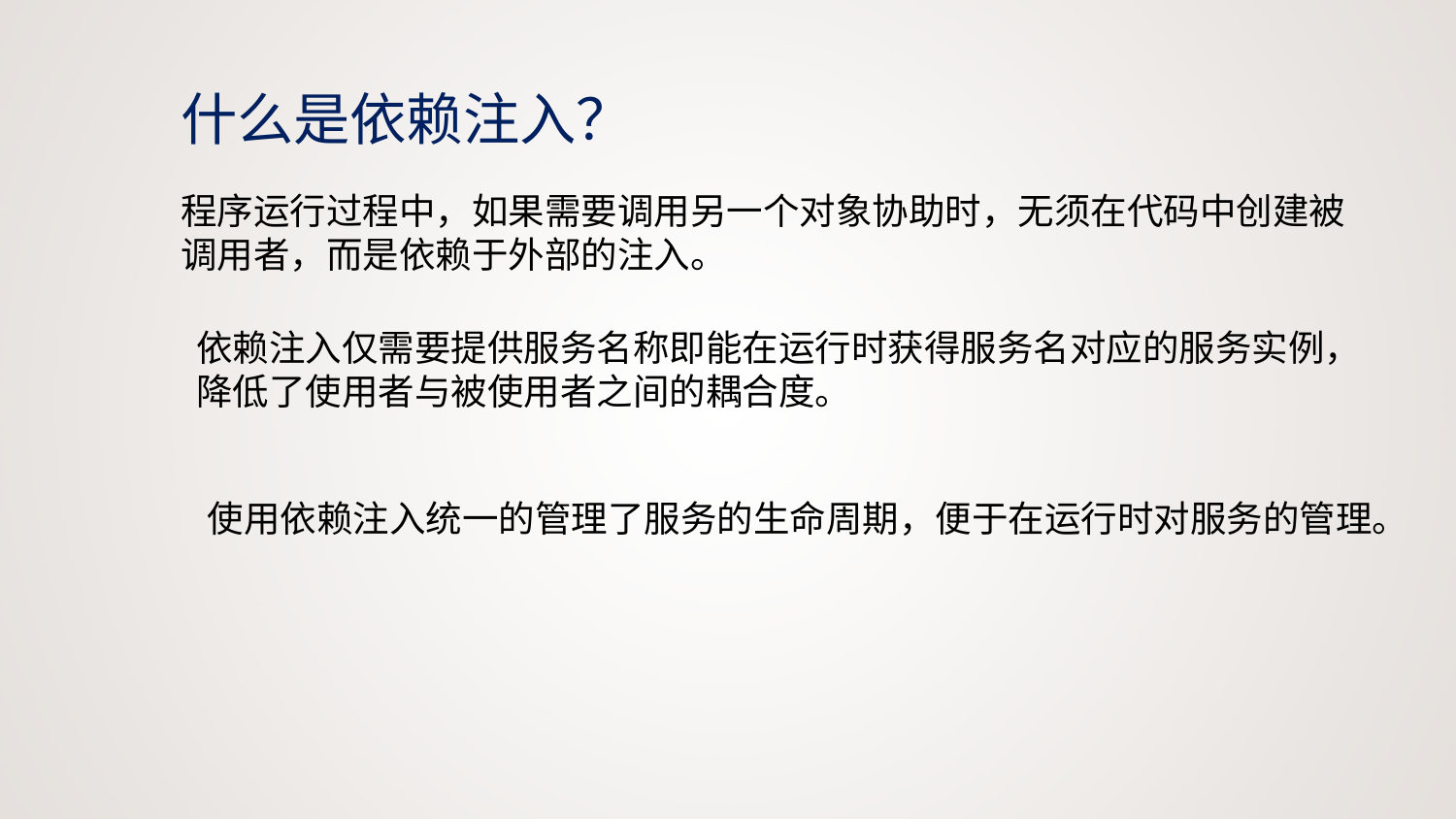

什么是依赖注入？
程序运行过程中，如果需要调用另一个对象协助时，无须在代码中创建被调用者，而是依赖于外部的注入。
依赖注入仅需要提供服务名称即能在运行时获得服务名对应的服务实例，降低了使用者与被使用者之间的耦合度。
使用依赖注入统一的管理了服务的生命周期，便于在运行时对服务的管理。